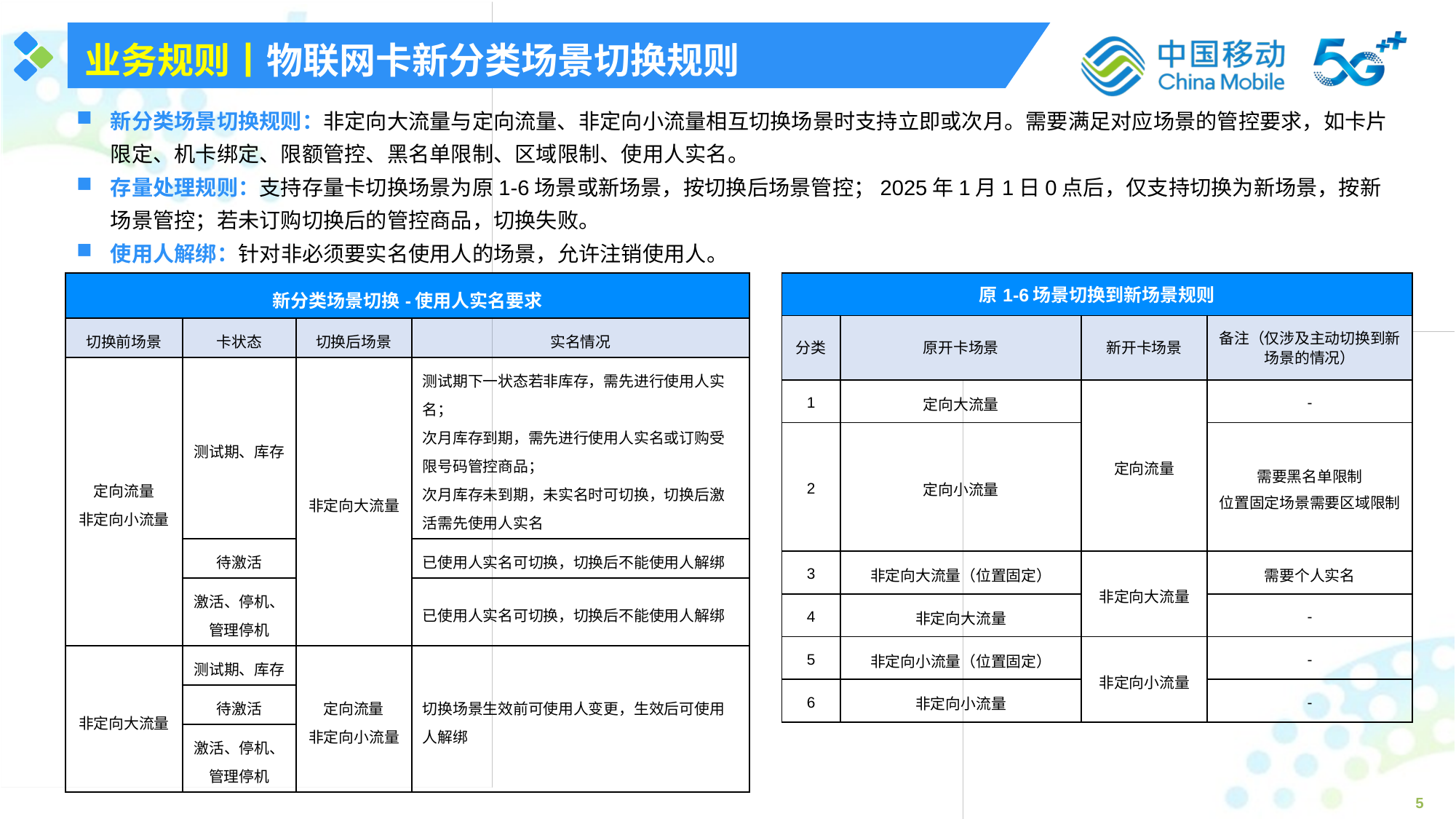

业务规则丨物联网卡新分类场景切换规则
新分类场景切换规则：非定向大流量与定向流量、非定向小流量相互切换场景时支持立即或次月。需要满足对应场景的管控要求，如卡片限定、机卡绑定、限额管控、黑名单限制、区域限制、使用人实名。
存量处理规则：支持存量卡切换场景为原1-6场景或新场景，按切换后场景管控；2025年1月1日0点后，仅支持切换为新场景，按新场景管控；若未订购切换后的管控商品，切换失败。
使用人解绑：针对非必须要实名使用人的场景，允许注销使用人。
| 新分类场景切换-使用人实名要求 |  |  |  |
| --- | --- | --- | --- |
| 切换前场景 | 卡状态 | 切换后场景 | 实名情况 |
| 定向流量 非定向小流量 | 测试期、库存 | 非定向大流量 | 测试期下一状态若非库存，需先进行使用人实名； 次月库存到期，需先进行使用人实名或订购受限号码管控商品； 次月库存未到期，未实名时可切换，切换后激活需先使用人实名 |
|  | 待激活 |  | 已使用人实名可切换，切换后不能使用人解绑 |
|  | 激活、停机、管理停机 |  | 已使用人实名可切换，切换后不能使用人解绑 |
| 非定向大流量 | 测试期、库存 | 定向流量 非定向小流量 | 切换场景生效前可使用人变更，生效后可使用人解绑 |
|  | 待激活 |  |  |
|  | 激活、停机、管理停机 |  |  |
| 原1-6场景切换到新场景规则 |  |  |  |
| --- | --- | --- | --- |
| 分类 | 原开卡场景 | 新开卡场景 | 备注（仅涉及主动切换到新场景的情况） |
| 1 | 定向大流量 | 定向流量 | - |
| 2 | 定向小流量 |  | 需要黑名单限制 位置固定场景需要区域限制 |
| 3 | 非定向大流量（位置固定） | 非定向大流量 | 需要个人实名 |
| 4 | 非定向大流量 |  | - |
| 5 | 非定向小流量（位置固定） | 非定向小流量 | - |
| 6 | 非定向小流量 |  | - |